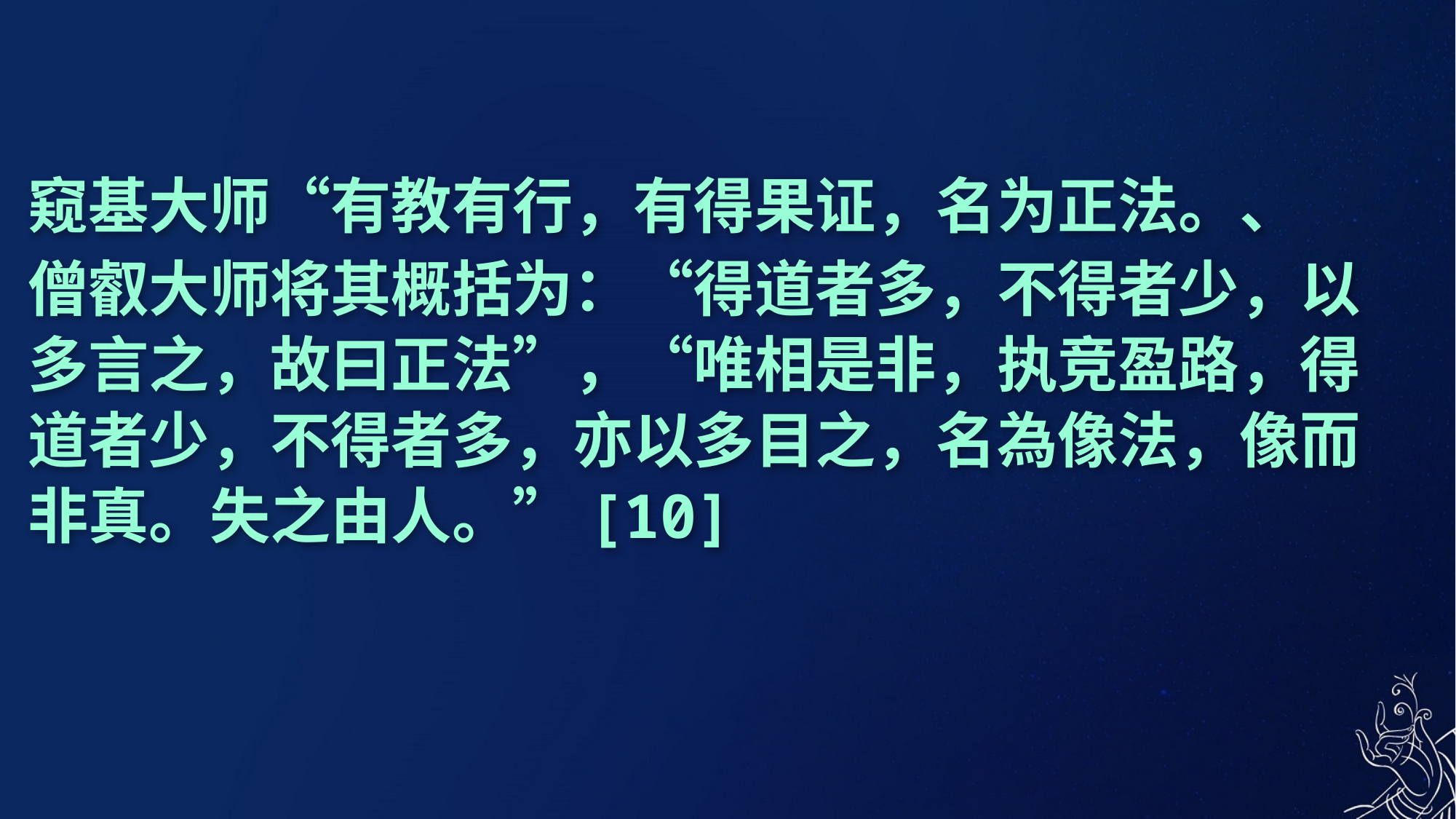

窥基大师“有教有行，有得果证，名为正法。、
僧叡大师将其概括为：“得道者多，不得者少，以多言之，故曰正法”，“唯相是非，执竞盈路，得道者少，不得者多，亦以多目之，名為像法，像而非真。失之由人。”[10]